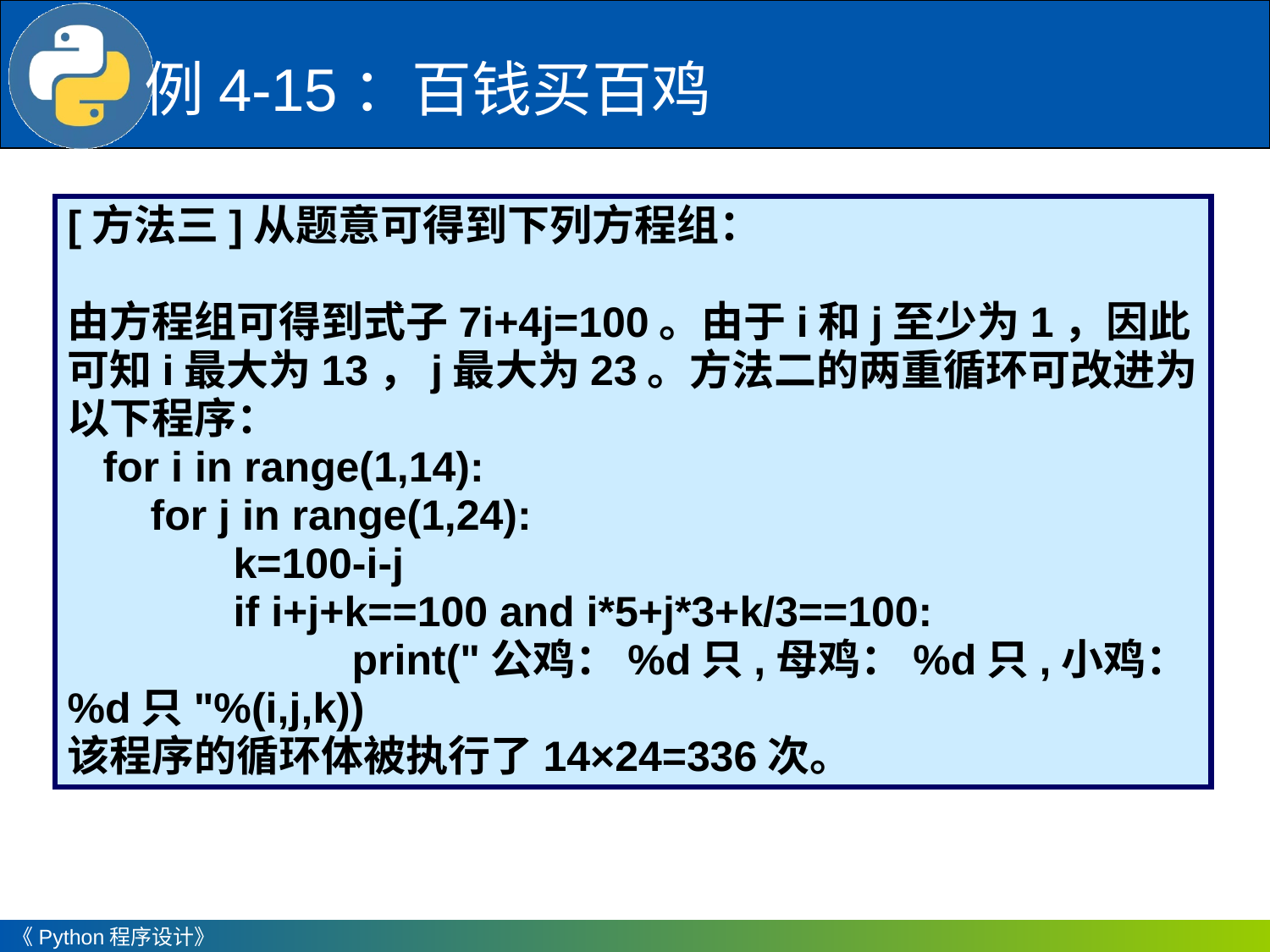

例4-15：百钱买百鸡
[方法三]从题意可得到下列方程组：

由方程组可得到式子7i+4j=100。由于i和j至少为1，因此可知i最大为13，j最大为23。方法二的两重循环可改进为以下程序：
   for i in range(1,14):
       for j in range(1,24):
              k=100-i-j
              if i+j+k==100 and i*5+j*3+k/3==100:
                        print("公鸡：%d只,母鸡：%d只,小鸡：%d只"%(i,j,k))
该程序的循环体被执行了14×24=336次。